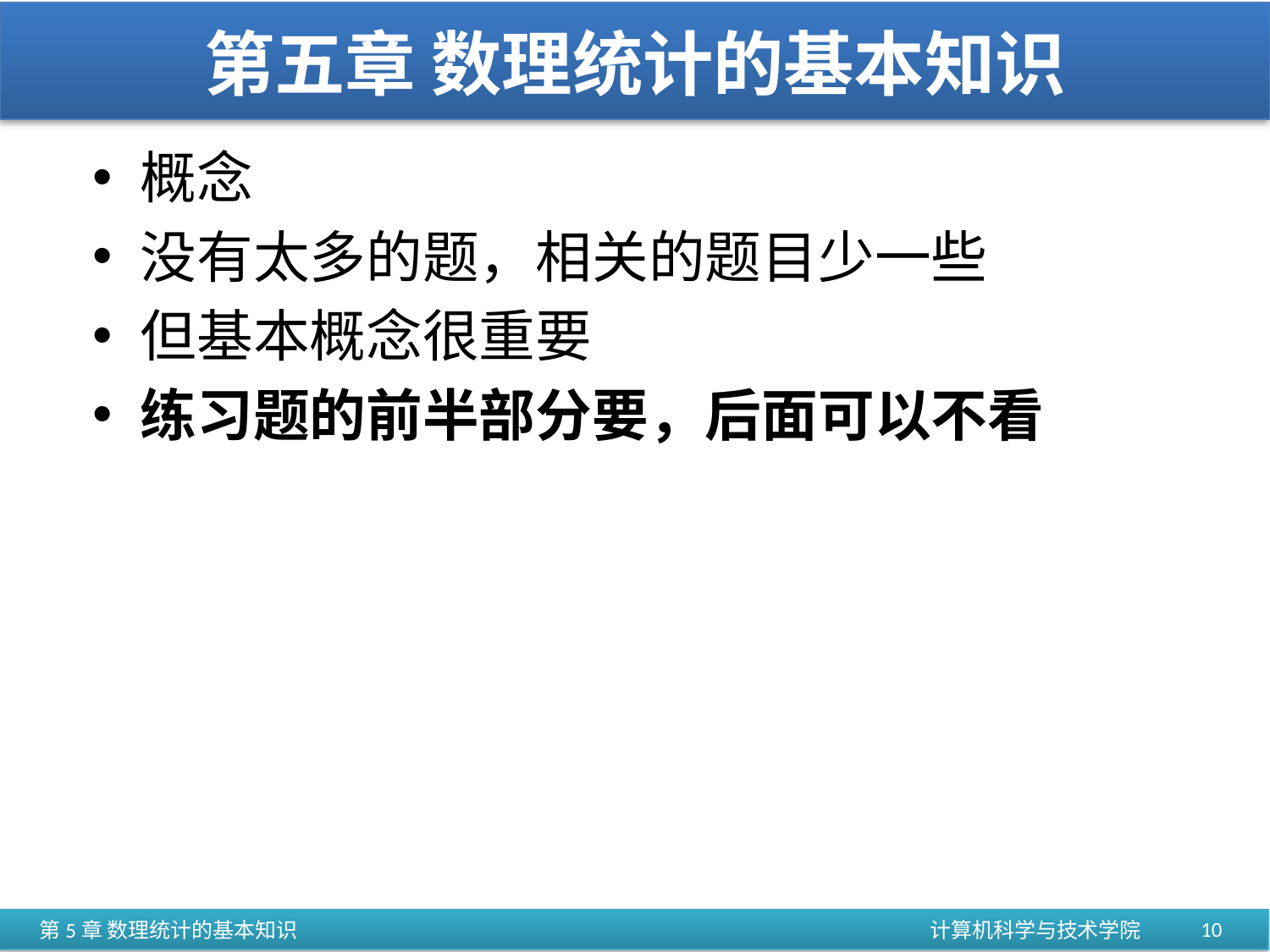

# 第五章 数理统计的基本知识
概念
没有太多的题，相关的题目少一些
但基本概念很重要
练习题的前半部分要，后面可以不看